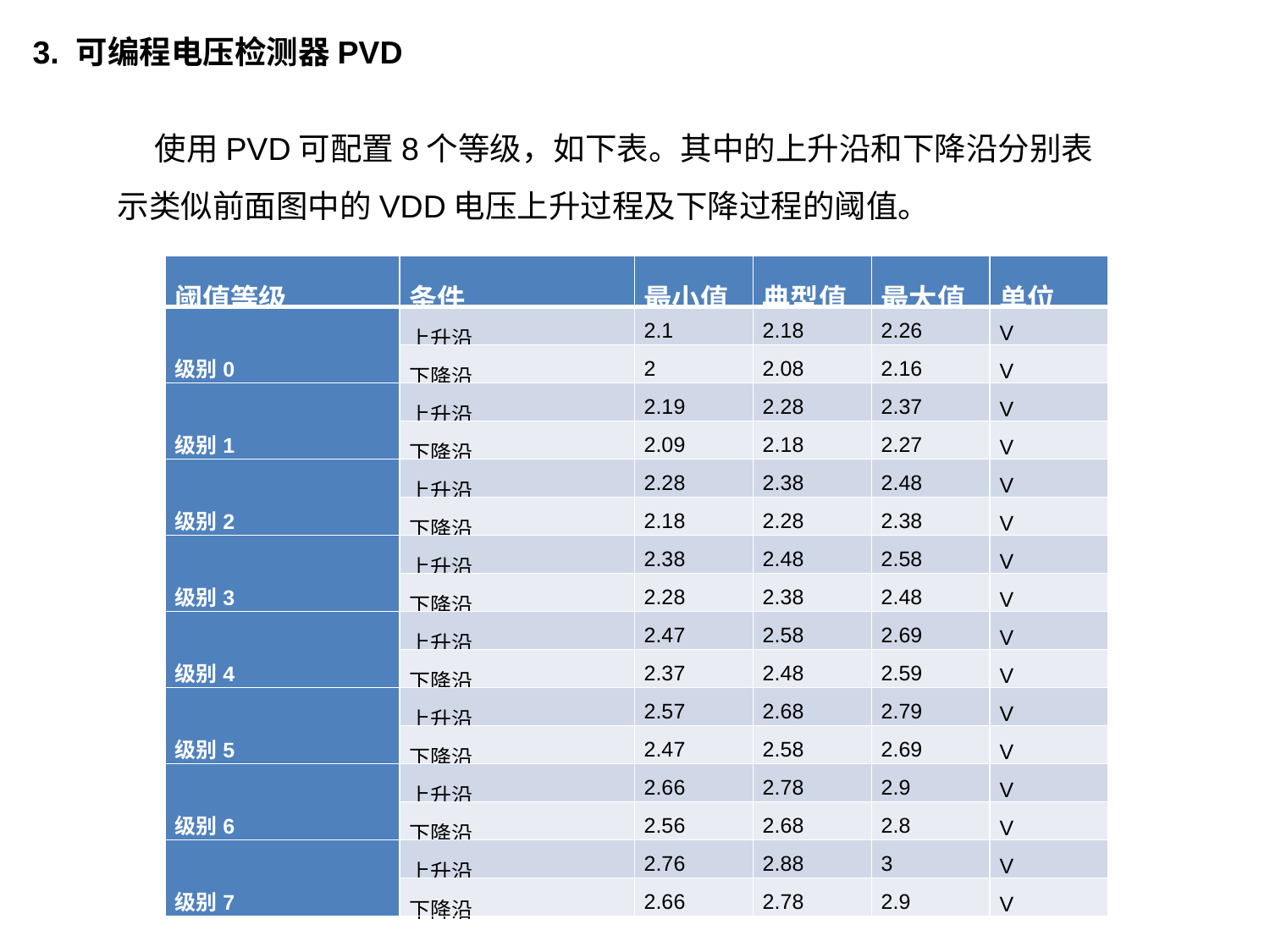

3. 可编程电压检测器PVD
使用PVD可配置8个等级，如下表。其中的上升沿和下降沿分别表示类似前面图中的VDD电压上升过程及下降过程的阈值。
| 阈值等级 | 条件 | 最小值 | 典型值 | 最大值 | 单位 |
| --- | --- | --- | --- | --- | --- |
| 级别0 | 上升沿 | 2.1 | 2.18 | 2.26 | V |
|  | 下降沿 | 2 | 2.08 | 2.16 | V |
| 级别1 | 上升沿 | 2.19 | 2.28 | 2.37 | V |
|  | 下降沿 | 2.09 | 2.18 | 2.27 | V |
| 级别2 | 上升沿 | 2.28 | 2.38 | 2.48 | V |
|  | 下降沿 | 2.18 | 2.28 | 2.38 | V |
| 级别3 | 上升沿 | 2.38 | 2.48 | 2.58 | V |
|  | 下降沿 | 2.28 | 2.38 | 2.48 | V |
| 级别4 | 上升沿 | 2.47 | 2.58 | 2.69 | V |
|  | 下降沿 | 2.37 | 2.48 | 2.59 | V |
| 级别5 | 上升沿 | 2.57 | 2.68 | 2.79 | V |
|  | 下降沿 | 2.47 | 2.58 | 2.69 | V |
| 级别6 | 上升沿 | 2.66 | 2.78 | 2.9 | V |
|  | 下降沿 | 2.56 | 2.68 | 2.8 | V |
| 级别7 | 上升沿 | 2.76 | 2.88 | 3 | V |
|  | 下降沿 | 2.66 | 2.78 | 2.9 | V |